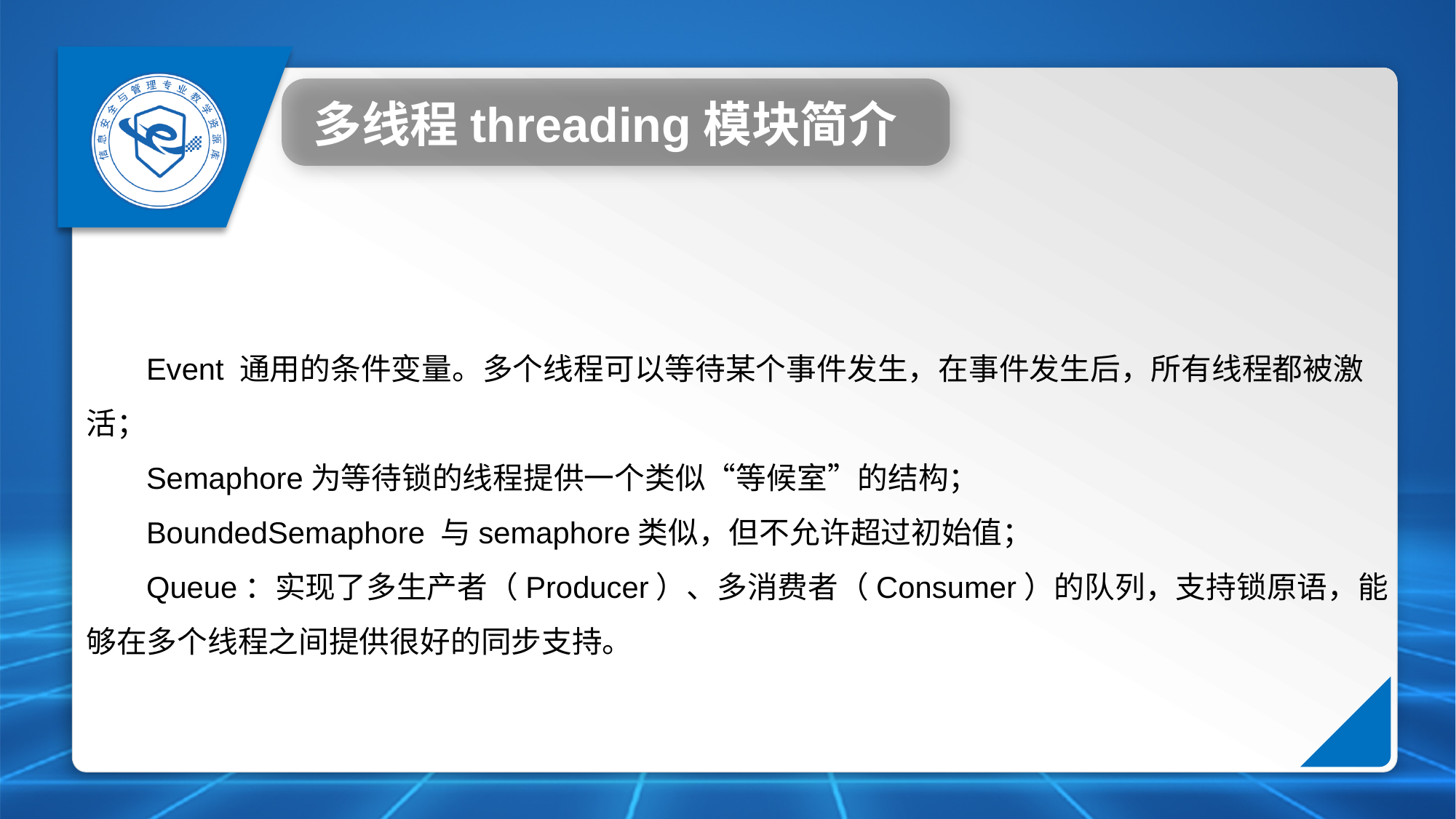

多线程threading模块简介
Event 通用的条件变量。多个线程可以等待某个事件发生，在事件发生后，所有线程都被激活；
Semaphore为等待锁的线程提供一个类似“等候室”的结构；
BoundedSemaphore 与semaphore类似，但不允许超过初始值；
Queue：实现了多生产者（Producer）、多消费者（Consumer）的队列，支持锁原语，能够在多个线程之间提供很好的同步支持。